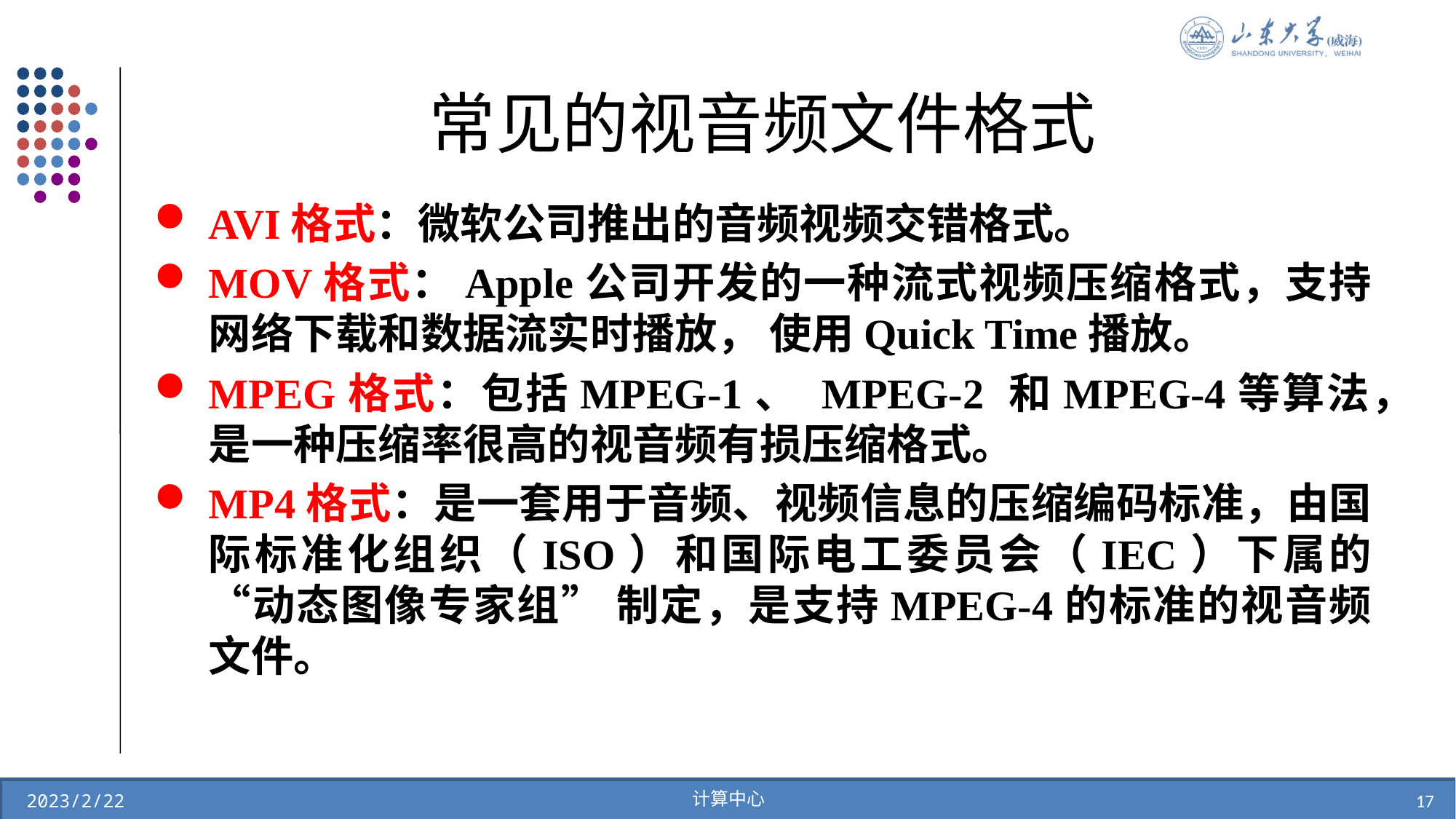

# 常见的视音频文件格式
AVI格式：微软公司推出的音频视频交错格式。
MOV格式：Apple公司开发的一种流式视频压缩格式，支持网络下载和数据流实时播放， 使用Quick Time播放。
MPEG格式：包括MPEG-1、 MPEG-2 和MPEG-4等算法，是一种压缩率很高的视音频有损压缩格式。
MP4格式：是一套用于音频、视频信息的压缩编码标准，由国际标准化组织（ISO）和国际电工委员会（IEC）下属的“动态图像专家组” 制定，是支持MPEG-4的标准的视音频文件。

计算中心
17